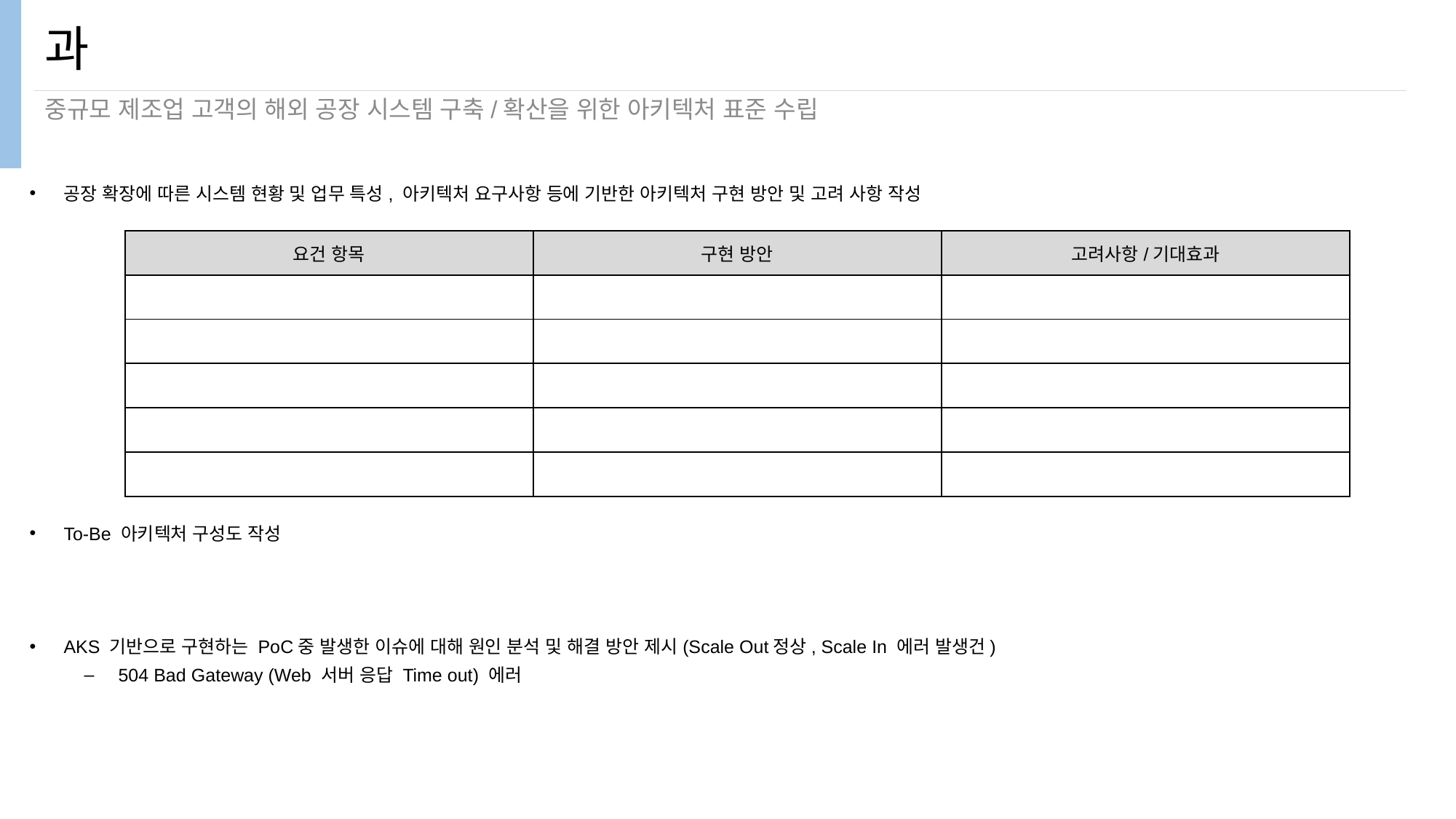

# 과
중규모 제조업 고객의 해외 공장 시스템 구축/확산을 위한 아키텍처 표준 수립
공장 확장에 따른 시스템 현황 및 업무 특성, 아키텍처 요구사항 등에 기반한 아키텍처 구현 방안 및 고려 사항 작성

To-Be 아키텍처 구성도 작성

AKS 기반으로 구현하는 PoC중 발생한 이슈에 대해 원인 분석 및 해결 방안 제시(Scale Out정상, Scale In 에러 발생건)
504 Bad Gateway (Web 서버 응답 Time out) 에러
| 요건 항목 | 구현 방안 | 고려사항/기대효과 |
| --- | --- | --- |
|  |  |  |
|  |  |  |
|  |  |  |
|  |  |  |
|  |  |  |